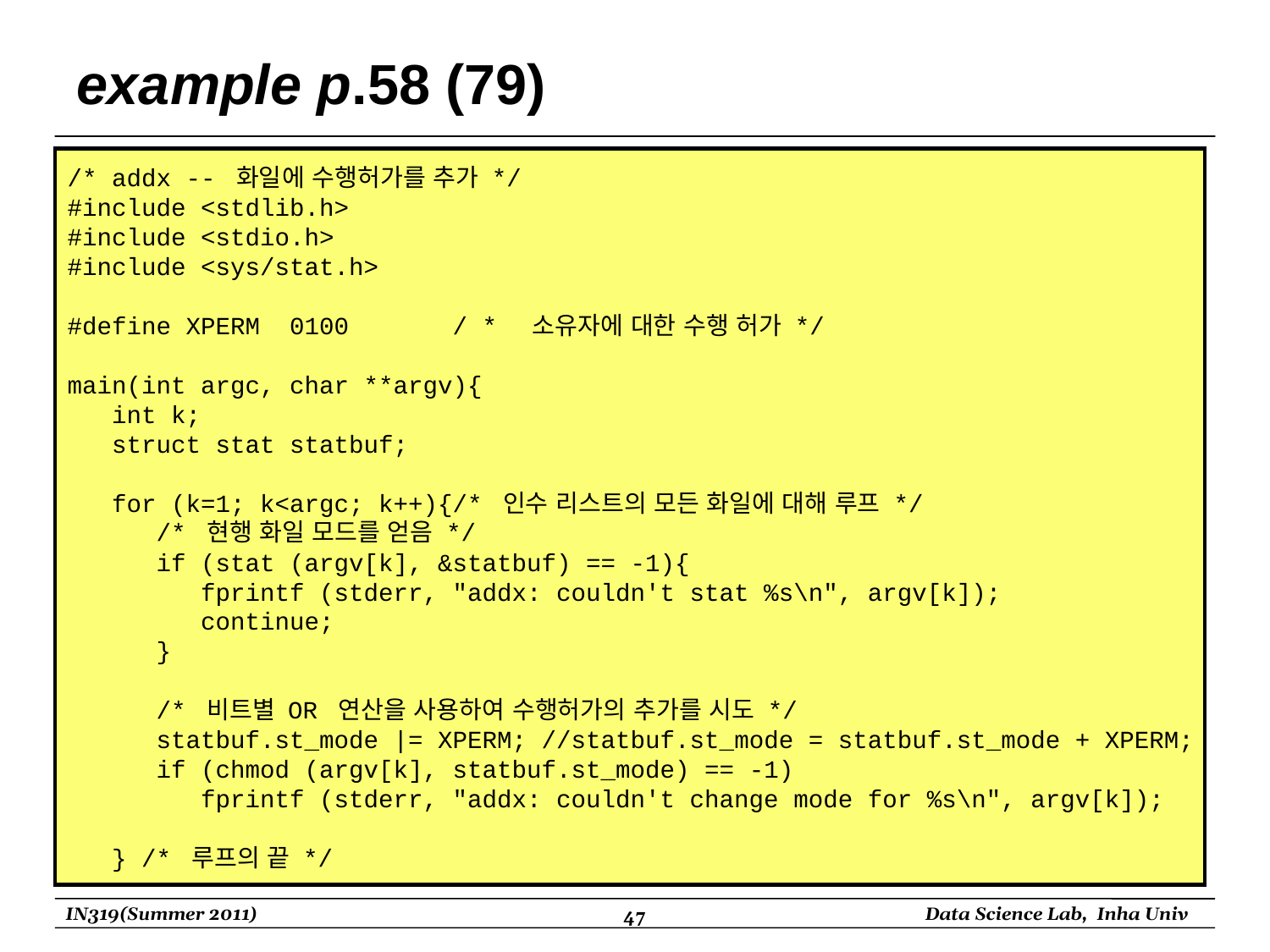

# example p.58 (79)

/* addx -- 화일에 수행허가를 추가 */
#include <stdlib.h>
#include <stdio.h>
#include <sys/stat.h>

#define XPERM  0100       / *  소유자에 대한 수행 허가 */

main(int argc, char **argv){
   int k;
   struct stat statbuf;

   for (k=1; k<argc; k++){/* 인수 리스트의 모든 화일에 대해 루프 */
      /* 현행 화일 모드를 얻음 */
      if (stat (argv[k], &statbuf) == -1){
         fprintf (stderr, "addx: couldn't stat %s\n", argv[k]);
         continue;
      }

      /* 비트별 OR 연산을 사용하여 수행허가의 추가를 시도 */
      statbuf.st_mode |= XPERM; //statbuf.st_mode = statbuf.st_mode + XPERM;
      if (chmod (argv[k], statbuf.st_mode) == -1)
         fprintf (stderr, "addx: couldn't change mode for %s\n", argv[k]);

   } /* 루프의 끝 */
47